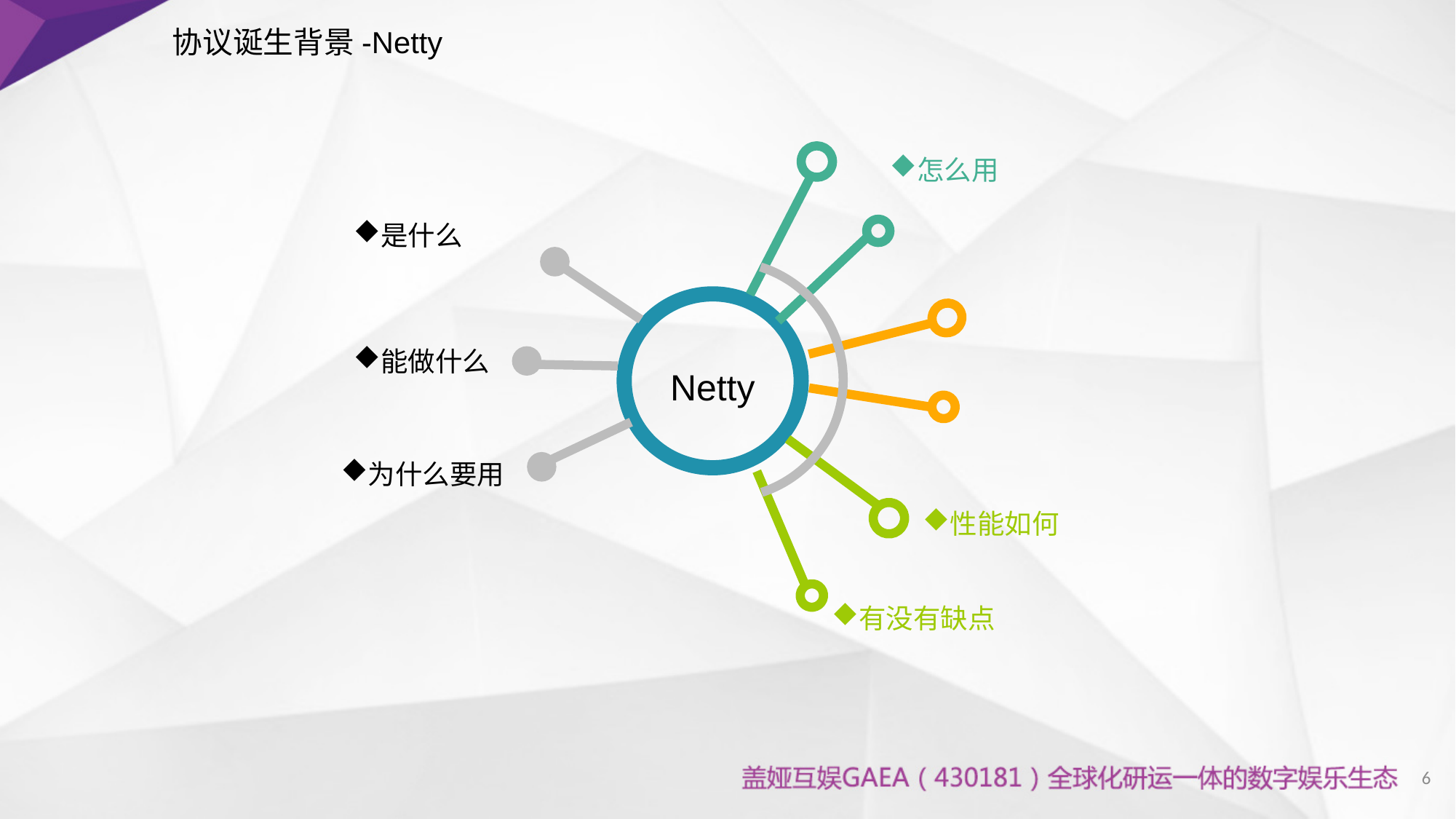

协议诞生背景-Netty

Netty

怎么用

是什么
能做什么
为什么要用
性能如何
有没有缺点
6